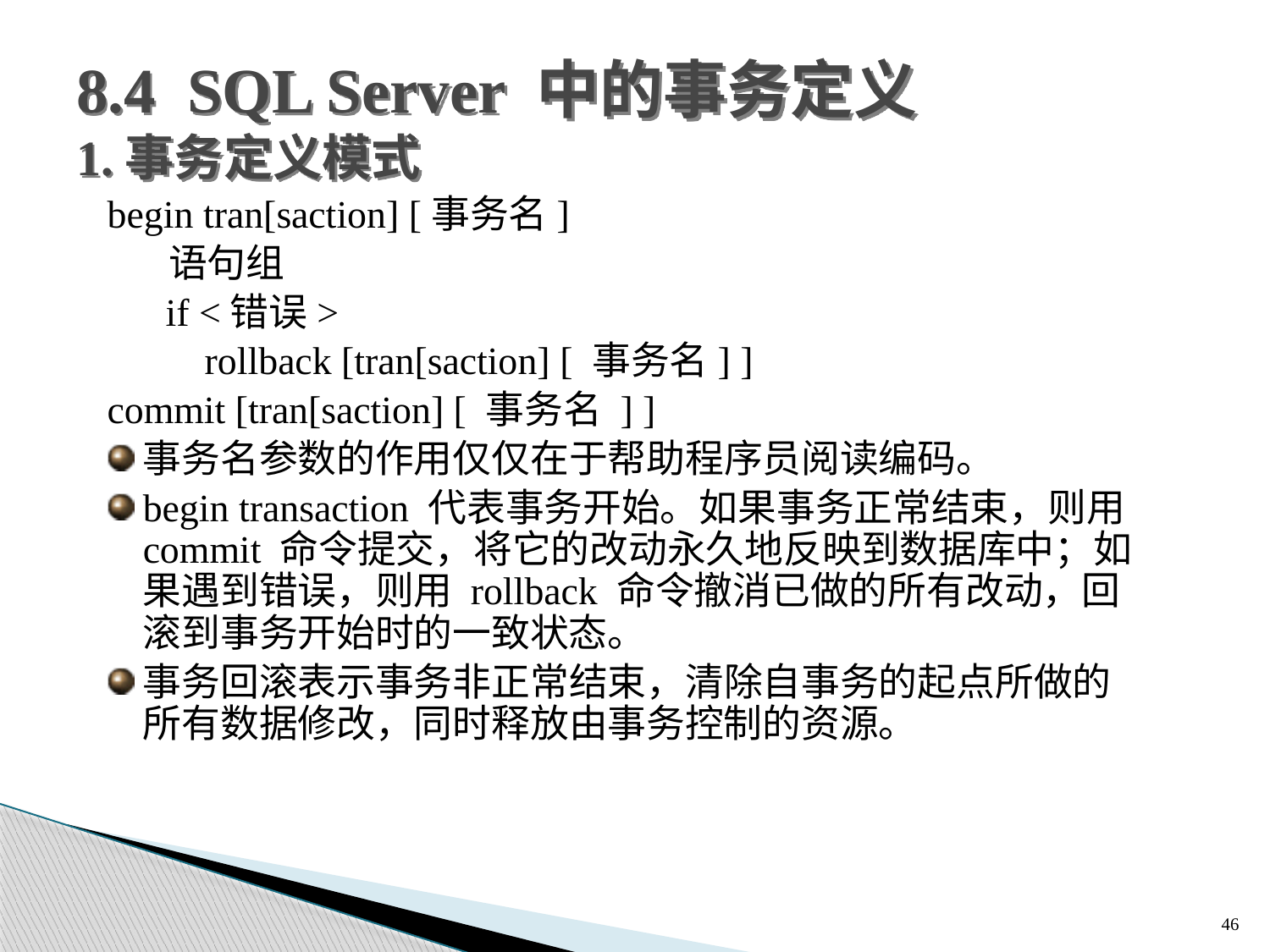

# 8.4  SQL Server 中的事务定义 1.事务定义模式
begin tran[saction] [事务名]
      语句组
      if <错误>
          rollback [tran[saction] [ 事务名] ]
commit [tran[saction] [ 事务名 ] ]
事务名参数的作用仅仅在于帮助程序员阅读编码。
begin transaction 代表事务开始。如果事务正常结束，则用 commit 命令提交，将它的改动永久地反映到数据库中；如果遇到错误，则用 rollback 命令撤消已做的所有改动，回滚到事务开始时的一致状态。
事务回滚表示事务非正常结束，清除自事务的起点所做的所有数据修改，同时释放由事务控制的资源。
46